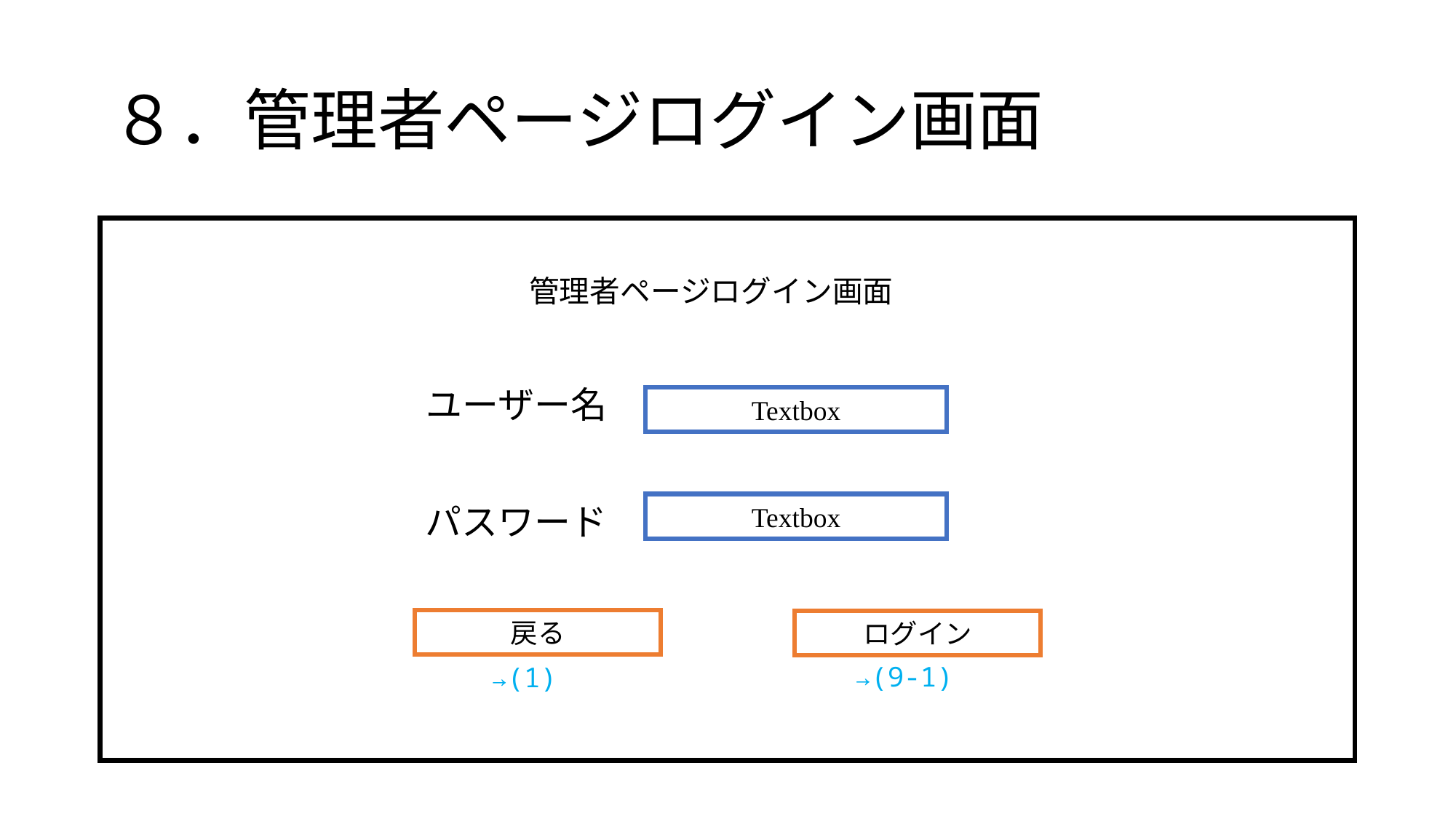

# ８．管理者ページログイン画面

管理者ページログイン画面
ユーザー名
Textbox
パスワード
Textbox
戻る
ログイン
→(9-1)
→(1)